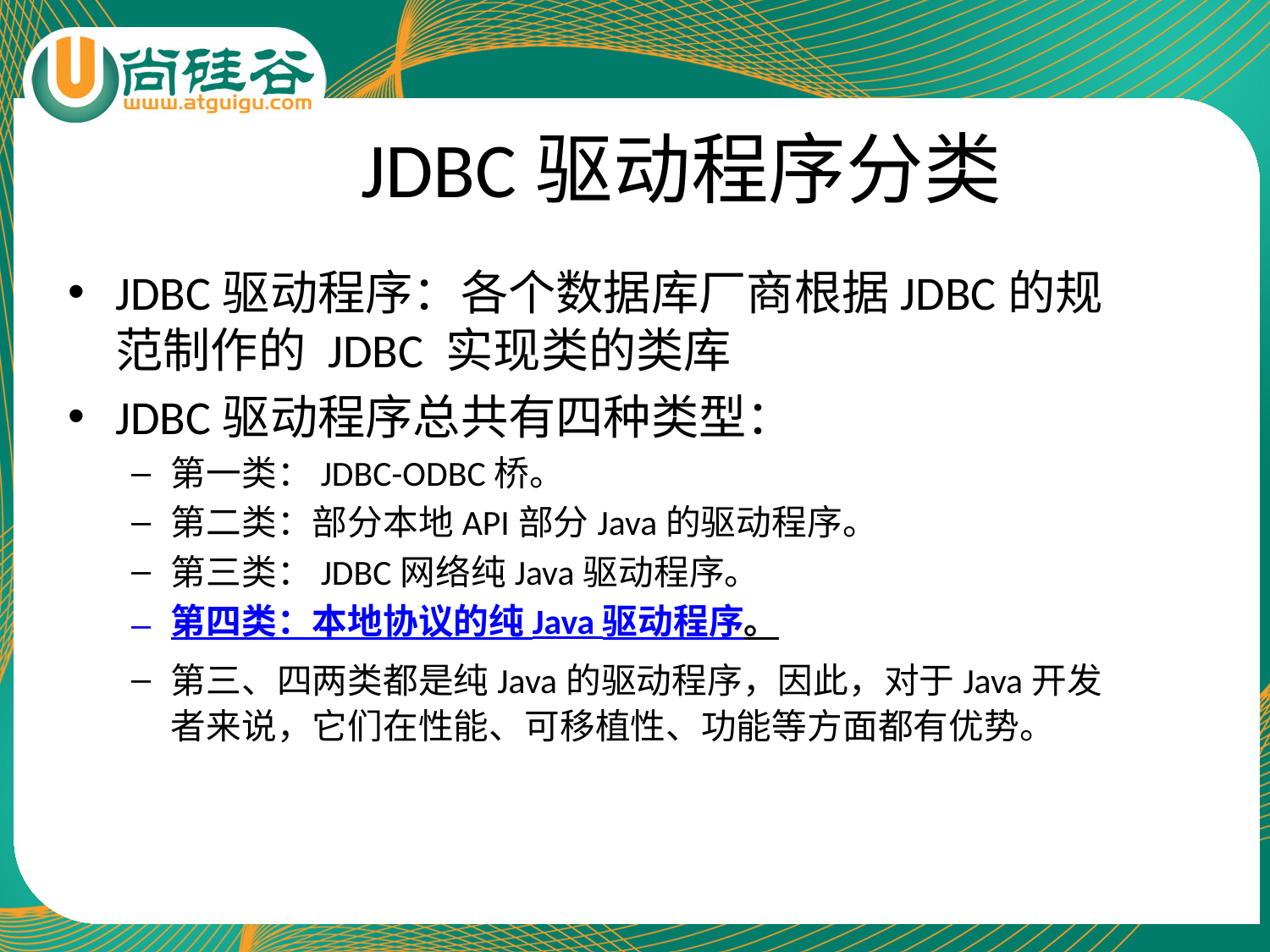

# JDBC驱动程序分类
JDBC驱动程序：各个数据库厂商根据JDBC的规范制作的 JDBC 实现类的类库
JDBC驱动程序总共有四种类型：
第一类：JDBC-ODBC桥。
第二类：部分本地API部分Java的驱动程序。
第三类：JDBC网络纯Java驱动程序。
第四类：本地协议的纯 Java 驱动程序。
第三、四两类都是纯Java的驱动程序，因此，对于Java开发者来说，它们在性能、可移植性、功能等方面都有优势。